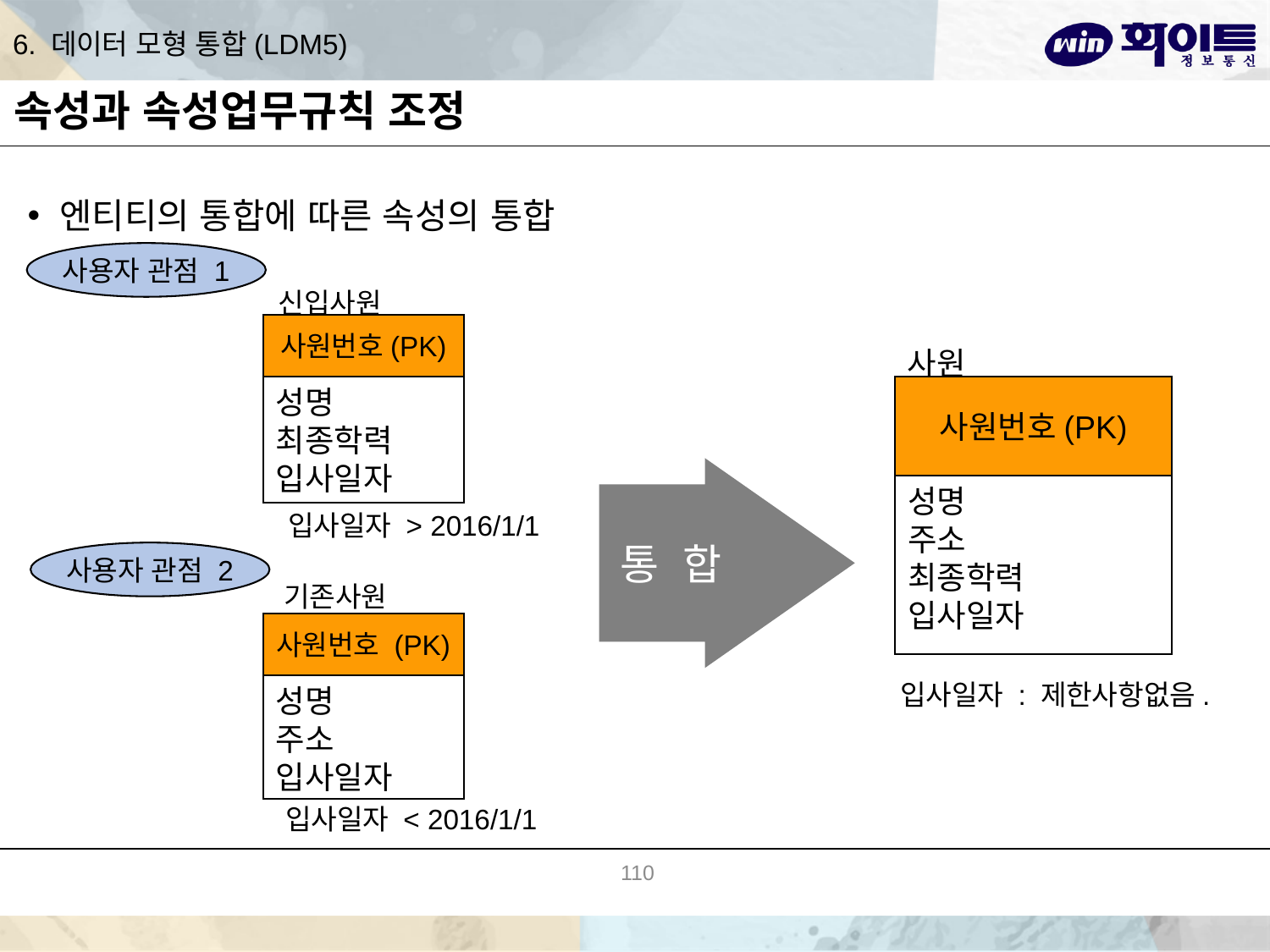

# 6. 데이터 모형 통합(LDM5)
속성과 속성업무규칙 조정
엔티티의 통합에 따른 속성의 통합
사용자 관점 1
신입사원
사원번호(PK)
사원
성명
최종학력
입사일자
사원번호(PK)
통  합
성명
주소
최종학력
입사일자
입사일자 > 2016/1/1
사용자 관점 2
기존사원
사원번호 (PK)
입사일자 : 제한사항없음.
성명
주소
입사일자
입사일자 < 2016/1/1
110